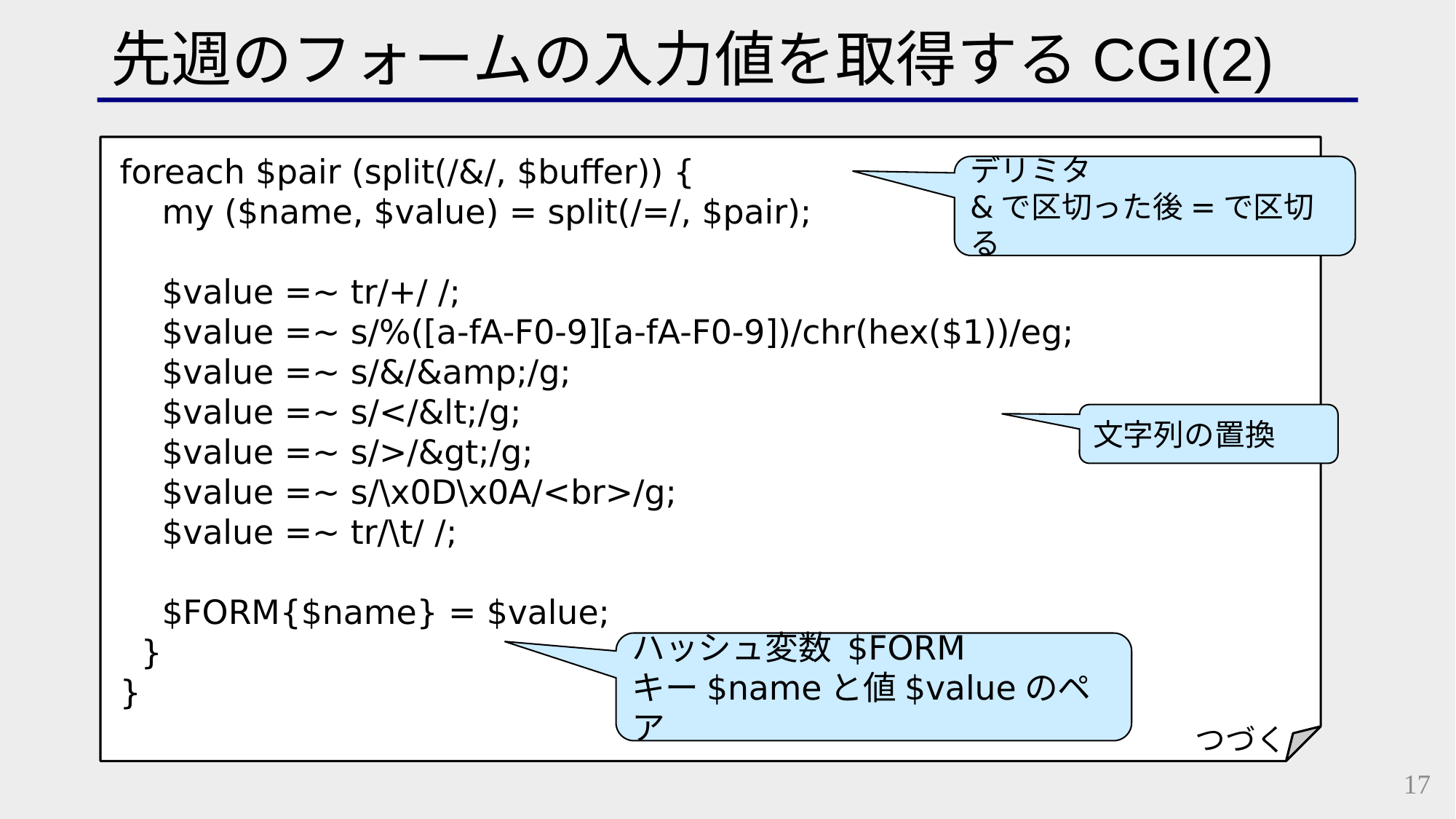

# 先週のフォームの入力値を取得するCGI(2)

foreach $pair (split(/&/, $buffer)) {
    my ($name, $value) = split(/=/, $pair);

    $value =~ tr/+/ /;
    $value =~ s/%([a-fA-F0-9][a-fA-F0-9])/chr(hex($1))/eg;
    $value =~ s/&/&amp;/g;
    $value =~ s/</&lt;/g;
    $value =~ s/>/&gt;/g;
    $value =~ s/\x0D\x0A/<br>/g;
    $value =~ tr/\t/ /;

    $FORM{$name} = $value;
  }
}
デリミタ
&で区切った後=で区切る
文字列の置換
ハッシュ変数 $FORM
キー$nameと値$valueのペア
つづく
17